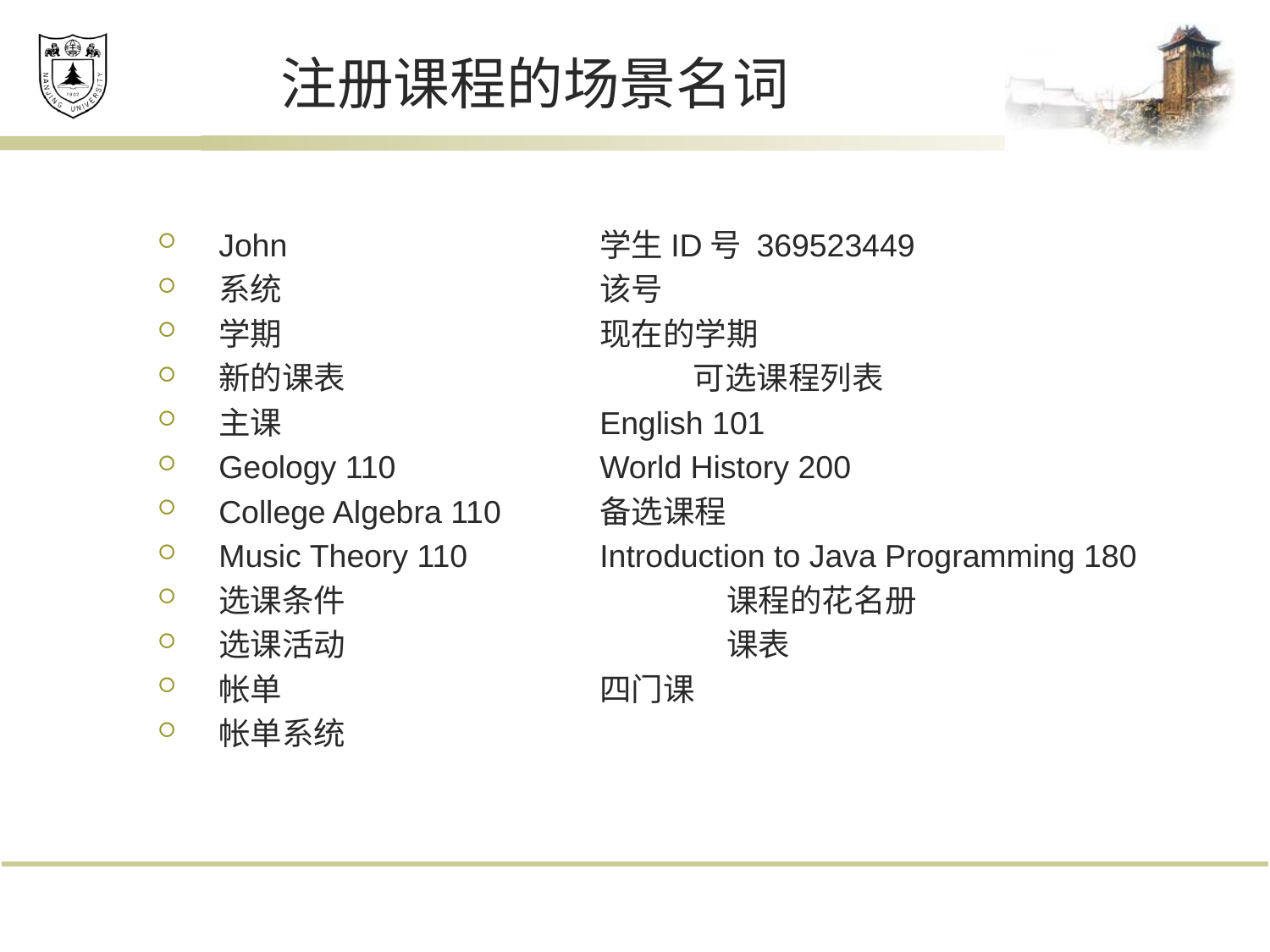

# 注册课程的场景名词
John			学生ID号 369523449
系统			该号
学期			现在的学期
新的课表		             可选课程列表
主课			English 101
Geology 110		World History 200
College Algebra 110	备选课程
Music Theory 110		Introduction to Java Programming 180
选课条件			课程的花名册
选课活动			课表
帐单			四门课
帐单系统